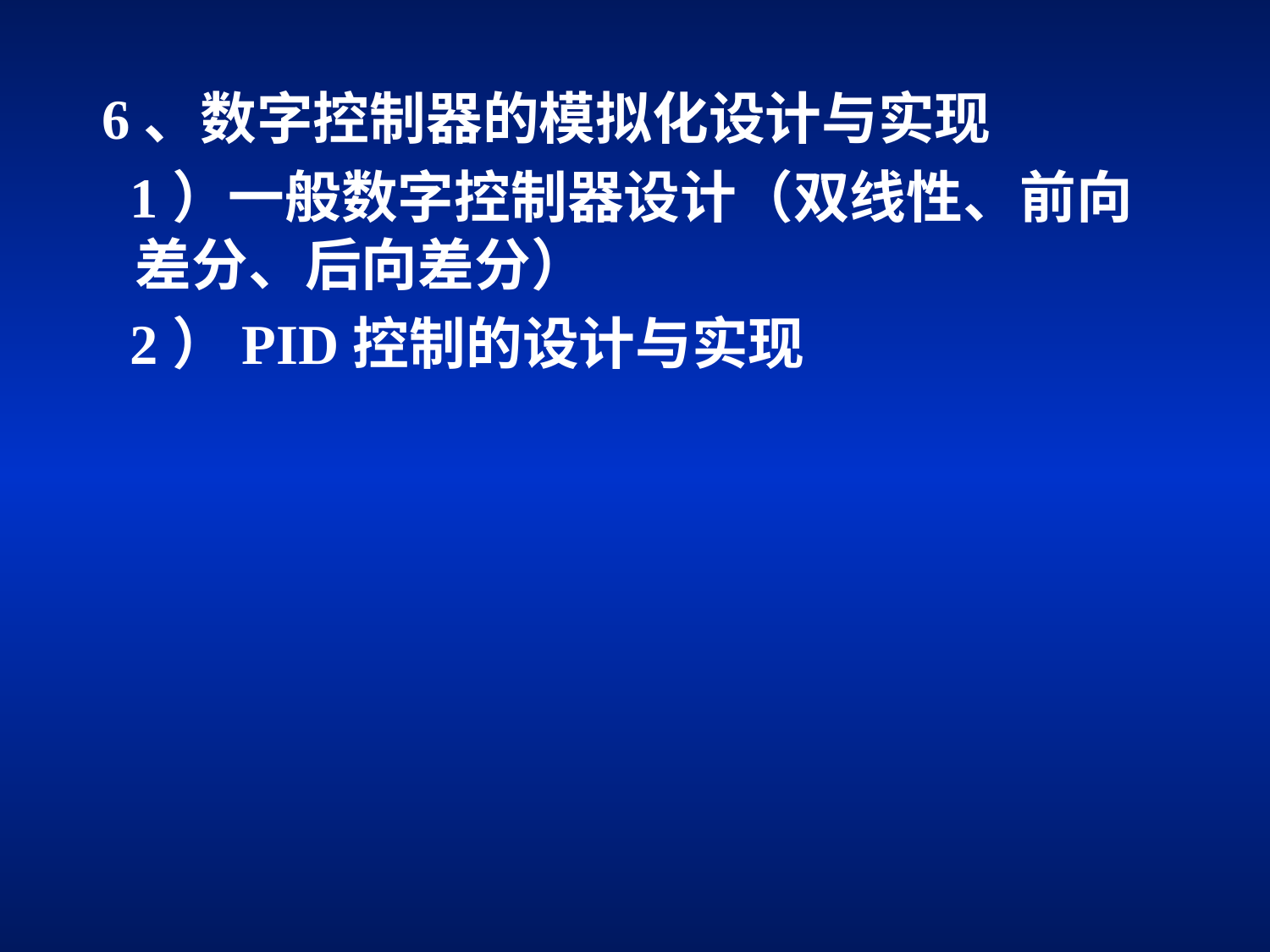

6、数字控制器的模拟化设计与实现
   1）一般数字控制器设计（双线性、前向差分、后向差分）
   2）PID控制的设计与实现